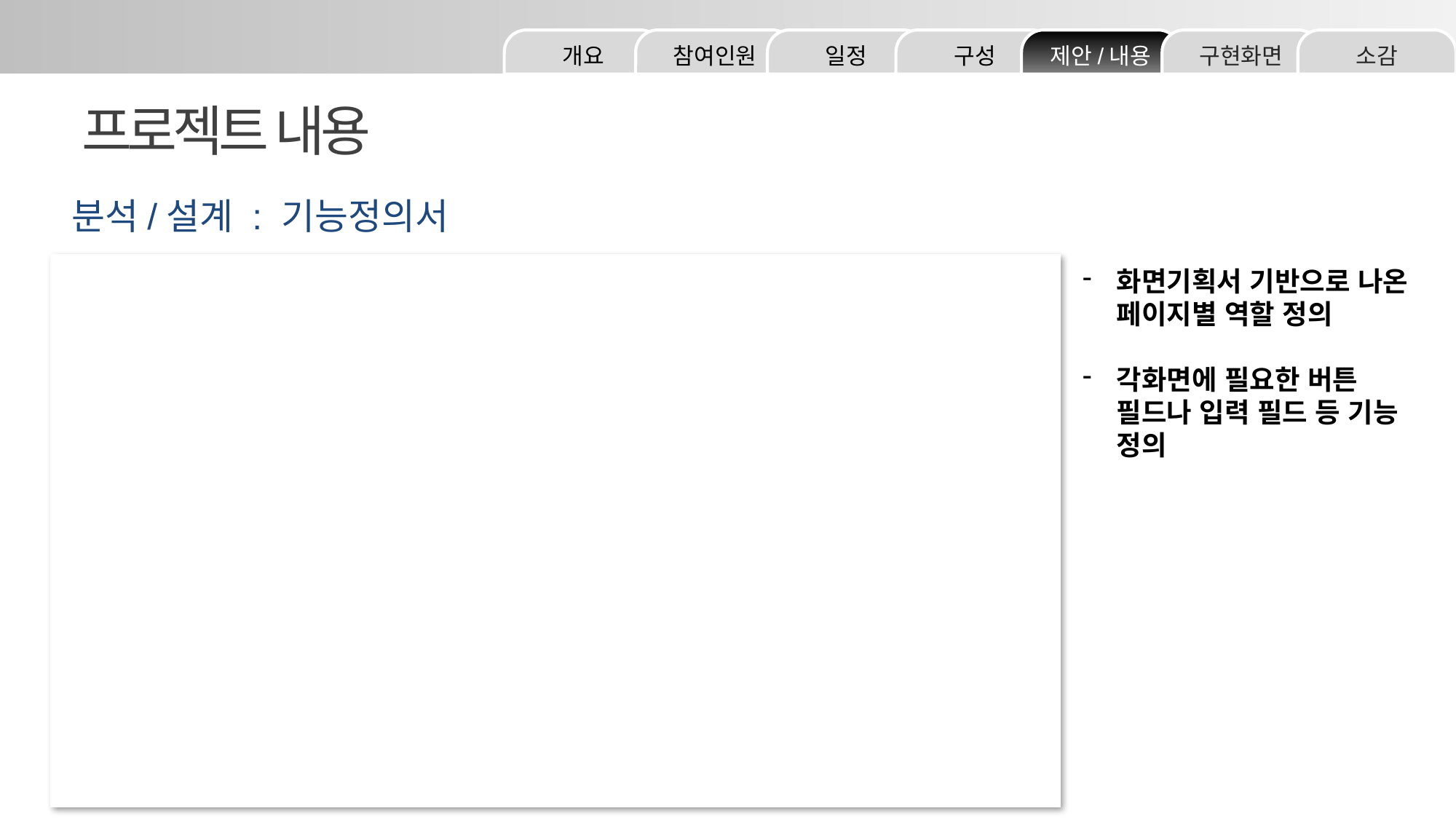

소감
구현화면
제안/내용
구성
일정
참여인원
개요

프로젝트 내용
분석/설계 : 기능정의서

화면기획서 기반으로 나온 페이지별 역할 정의

각화면에 필요한 버튼 필드나 입력 필드 등 기능 정의